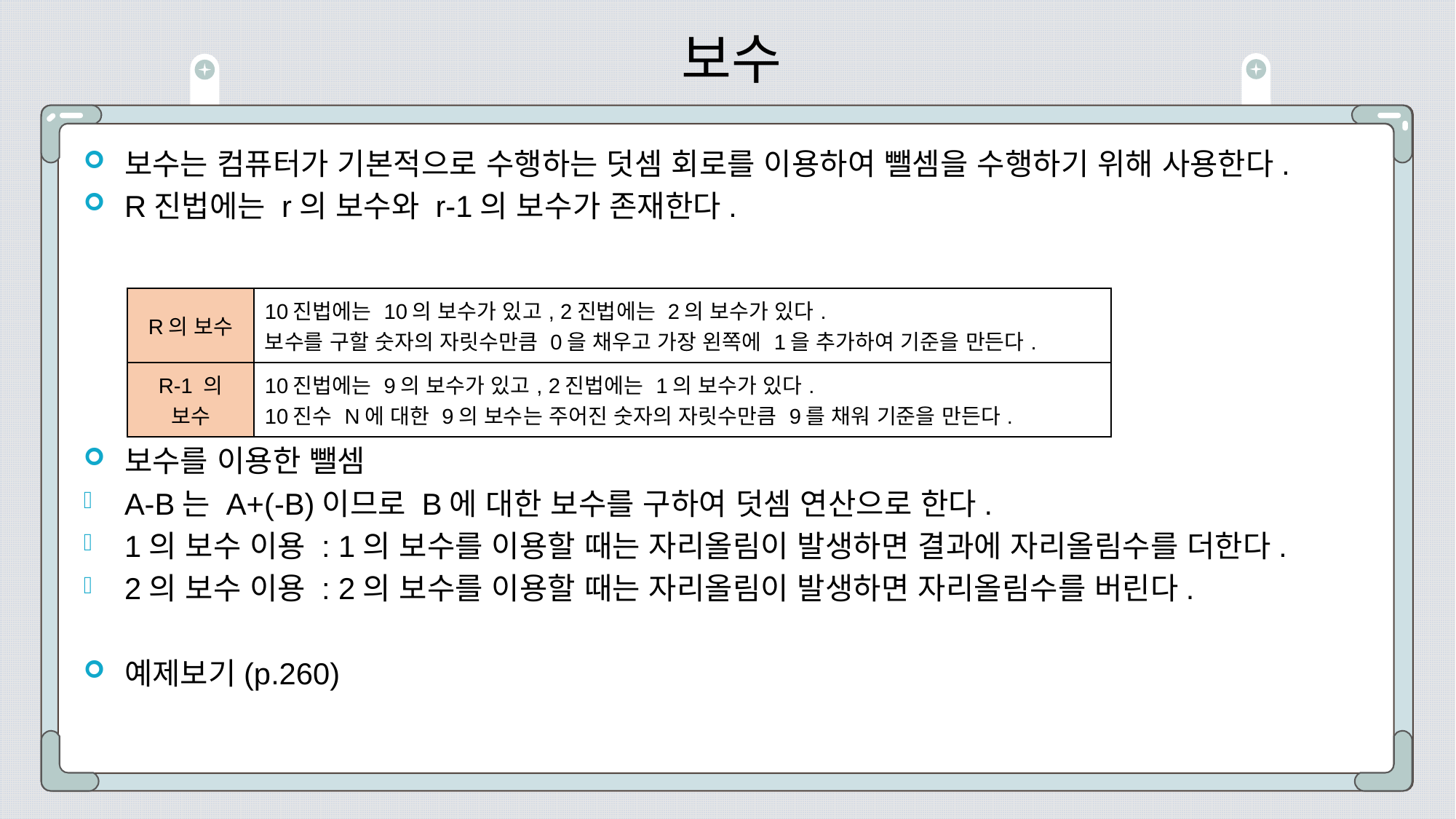

# 보수
보수는 컴퓨터가 기본적으로 수행하는 덧셈 회로를 이용하여 뺄셈을 수행하기 위해 사용한다.
R진법에는 r의 보수와 r-1의 보수가 존재한다.

보수를 이용한 뺄셈
A-B는 A+(-B)이므로 B에 대한 보수를 구하여 덧셈 연산으로 한다.
1의 보수 이용 : 1의 보수를 이용할 때는 자리올림이 발생하면 결과에 자리올림수를 더한다.
2의 보수 이용 : 2의 보수를 이용할 때는 자리올림이 발생하면 자리올림수를 버린다.

예제보기(p.260)

| R의 보수 | 10진법에는 10의 보수가 있고, 2진법에는 2의 보수가 있다. 보수를 구할 숫자의 자릿수만큼 0을 채우고 가장 왼쪽에 1을 추가하여 기준을 만든다. |
| --- | --- |
| R-1 의 보수 | 10진법에는 9의 보수가 있고, 2진법에는 1의 보수가 있다. 10진수 N에 대한 9의 보수는 주어진 숫자의 자릿수만큼 9를 채워 기준을 만든다. |